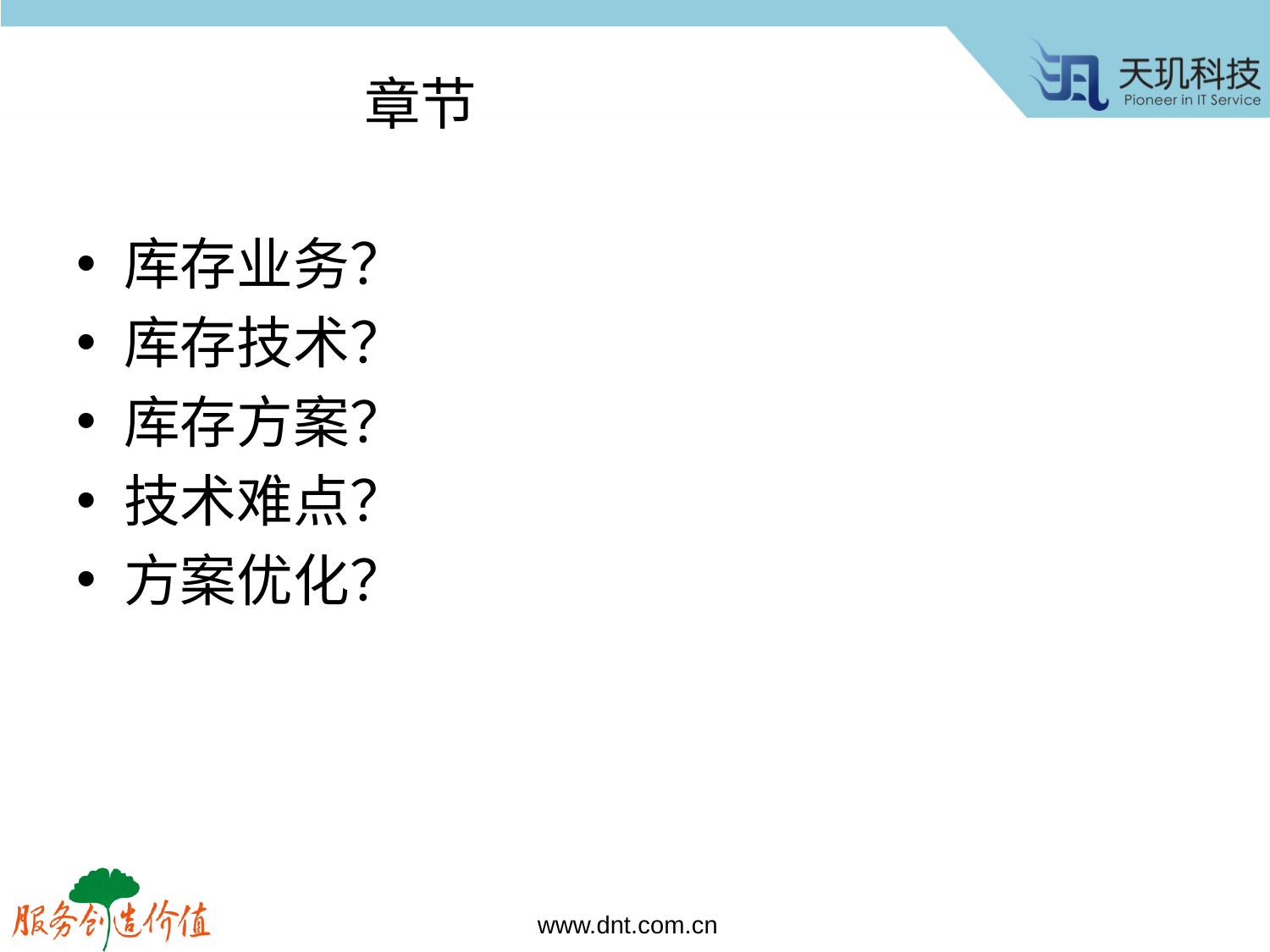

# 章节
库存业务？
库存技术？
库存方案？
技术难点？
方案优化？